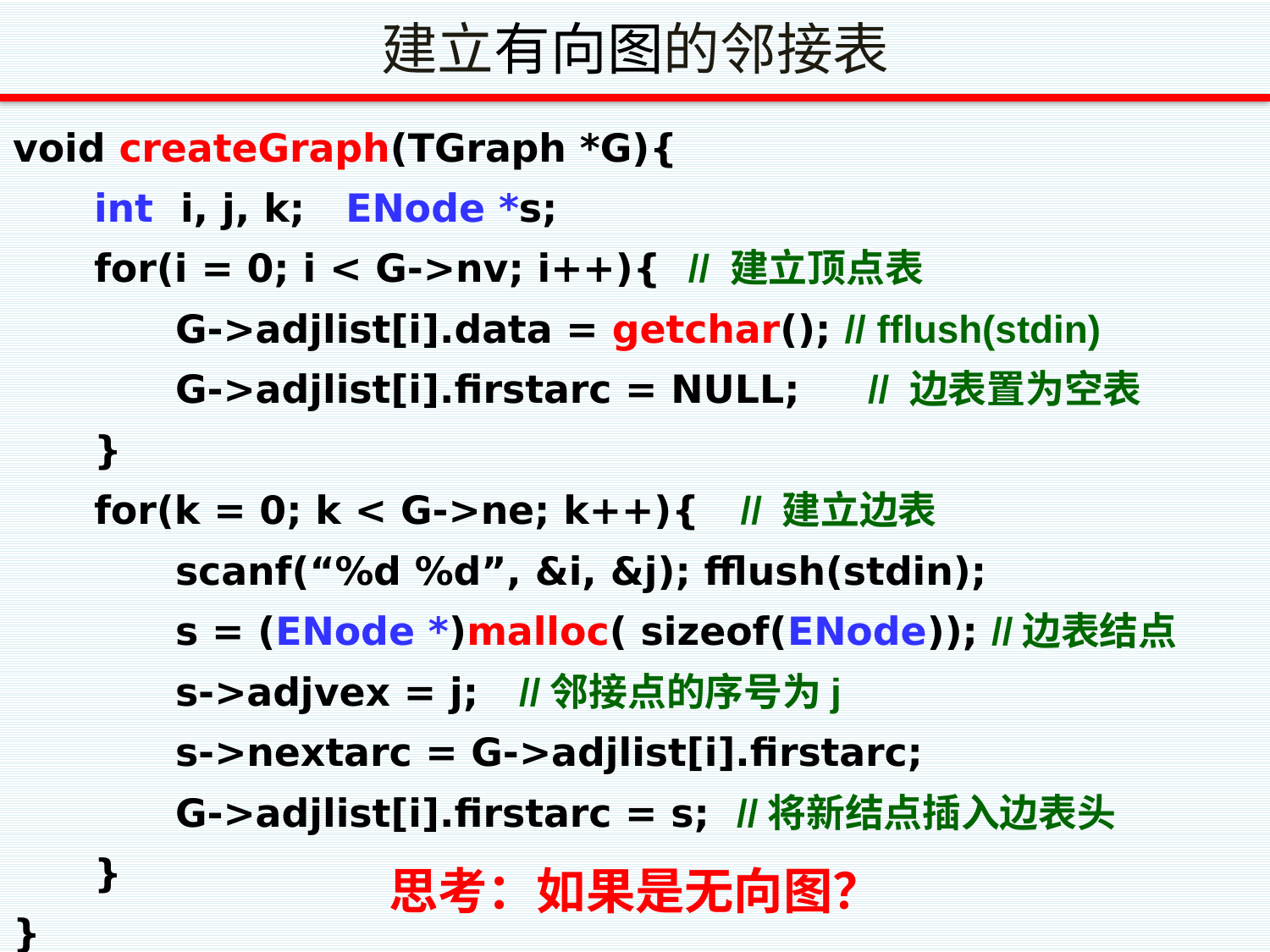

# 建立有向图的邻接表
void createGraph(TGraph *G){
      int  i, j, k;   ENode *s;
      for(i = 0; i < G->nv; i++){  // 建立顶点表
            G->adjlist[i].data = getchar(); // fflush(stdin)
            G->adjlist[i].firstarc = NULL;     // 边表置为空表
      }
      for(k = 0; k < G->ne; k++){   // 建立边表
            scanf(“%d %d”, &i, &j); fflush(stdin);
            s = (ENode *)malloc( sizeof(ENode)); //边表结点
            s->adjvex = j;   //邻接点的序号为j
            s->nextarc = G->adjlist[i].firstarc;
            G->adjlist[i].firstarc = s;  //将新结点插入边表头
      }
}
思考：如果是无向图？